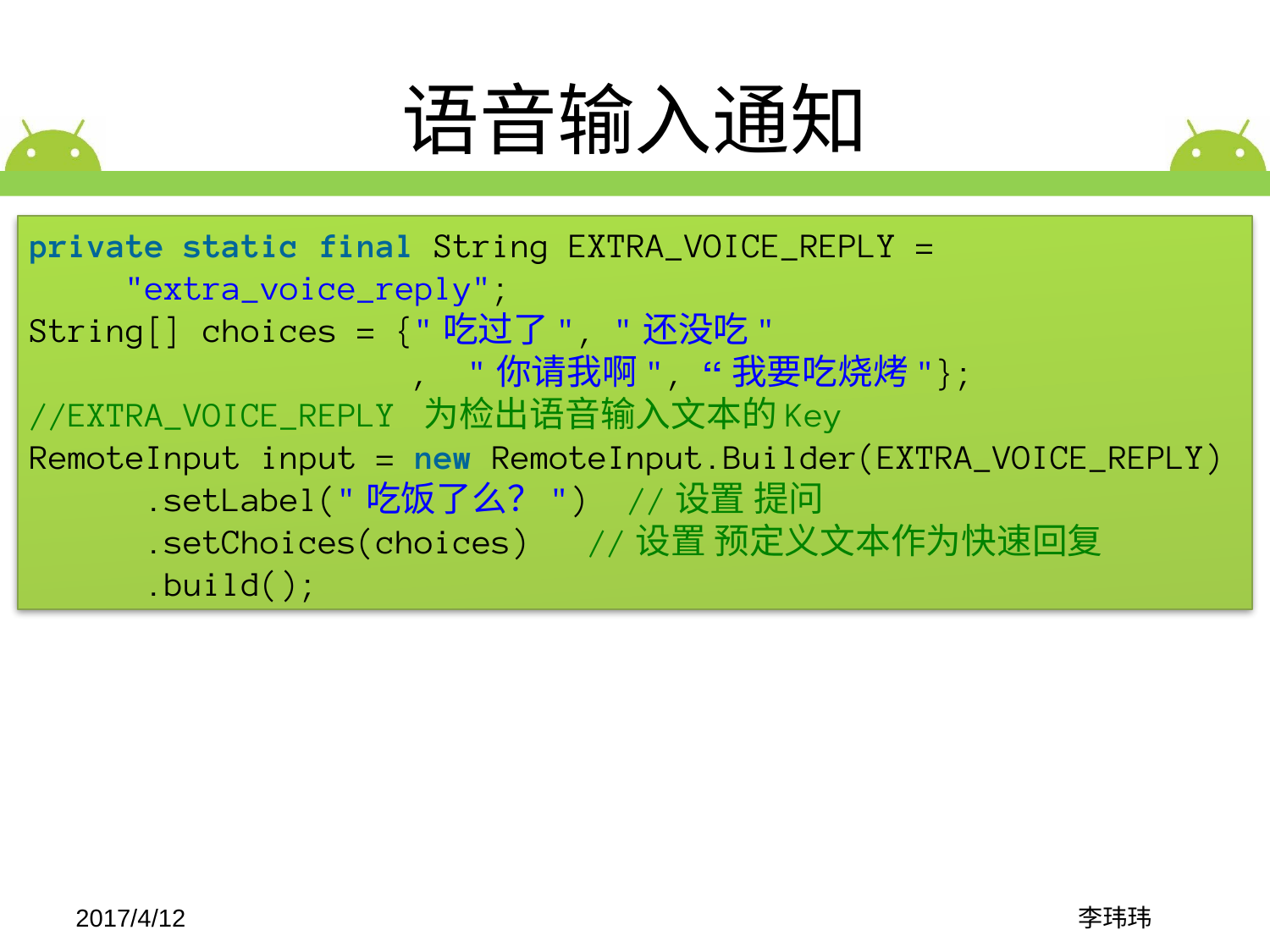

# 语音输入通知
private static final String EXTRA_VOICE_REPLY =
     "extra_voice_reply";
String[] choices = {"吃过了", "还没吃"
			,  "你请我啊", “我要吃烧烤"};
//EXTRA_VOICE_REPLY 为检出语音输入文本的Key
RemoteInput input = new RemoteInput.Builder(EXTRA_VOICE_REPLY)
      .setLabel("吃饭了么？")  //设置 提问
      .setChoices(choices)   //设置 预定义文本作为快速回复
      .build();